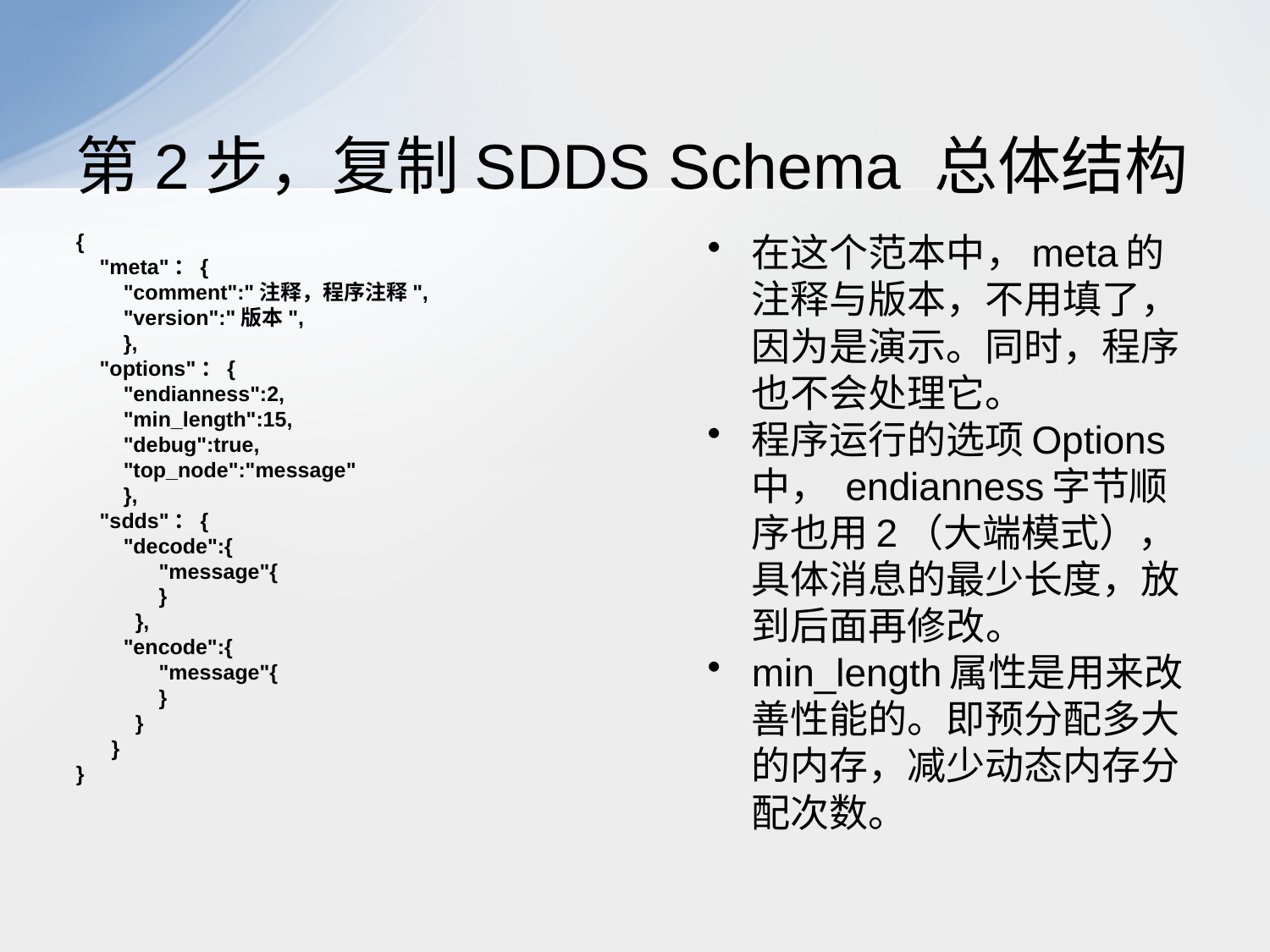

# 第2步，复制SDDS Schema 总体结构
{
    "meta"：{
        "comment":"注释，程序注释",
        "version":"版本",
        },
    "options"：{
        "endianness":2,
        "min_length":15,
        "debug":true,
        "top_node":"message"
        },
    "sdds"：{
        "decode":{
              "message"{
              }
          },
        "encode":{
              "message"{
              }
          }
      }
}
在这个范本中，meta的注释与版本，不用填了，因为是演示。同时，程序也不会处理它。
程序运行的选项Options中， endianness字节顺序也用2（大端模式）， 具体消息的最少长度，放到后面再修改。
min_length属性是用来改善性能的。即预分配多大的内存，减少动态内存分配次数。